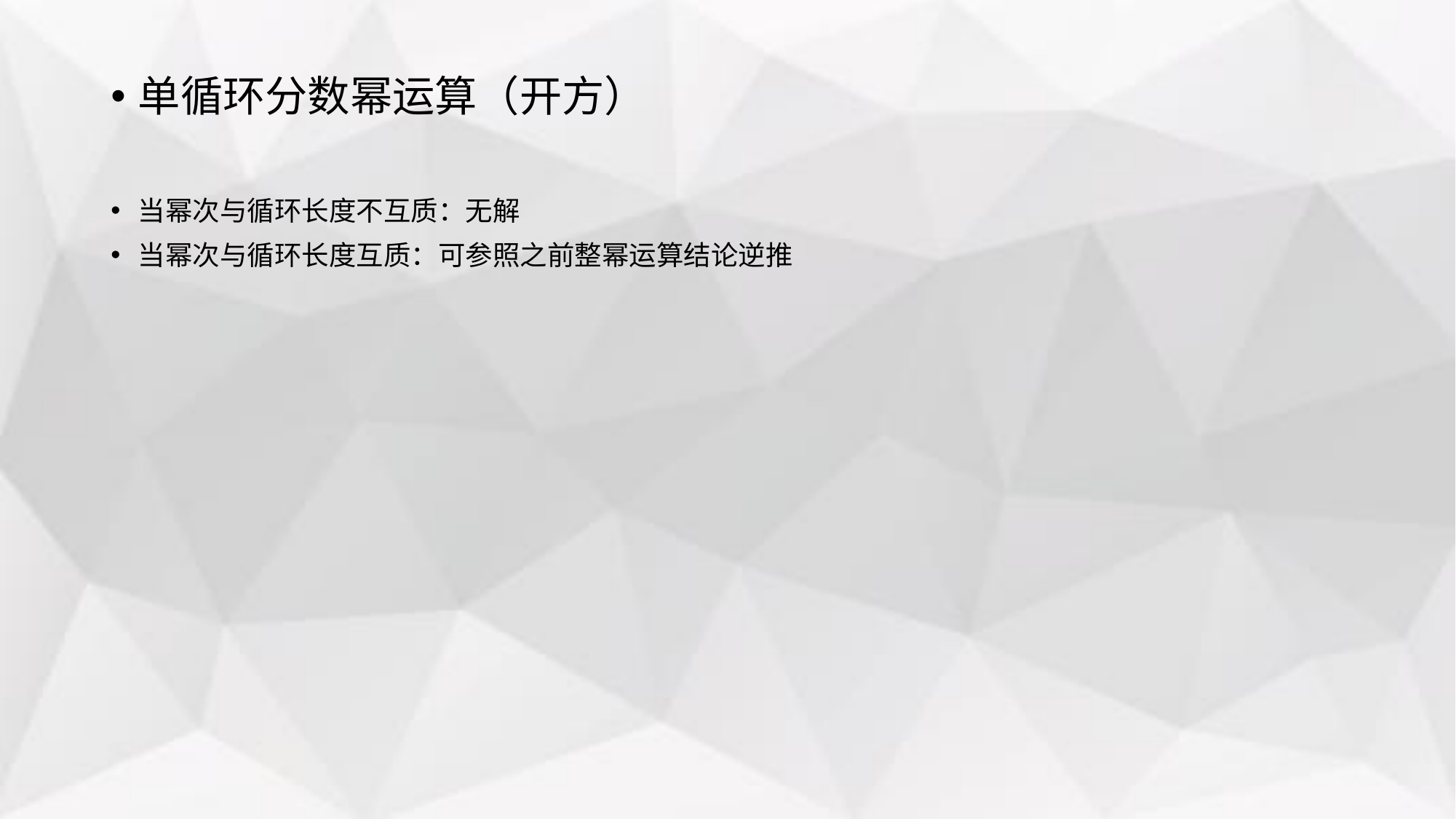

单循环分数幂运算（开方）

当幂次与循环长度不互质：无解
当幂次与循环长度互质：可参照之前整幂运算结论逆推